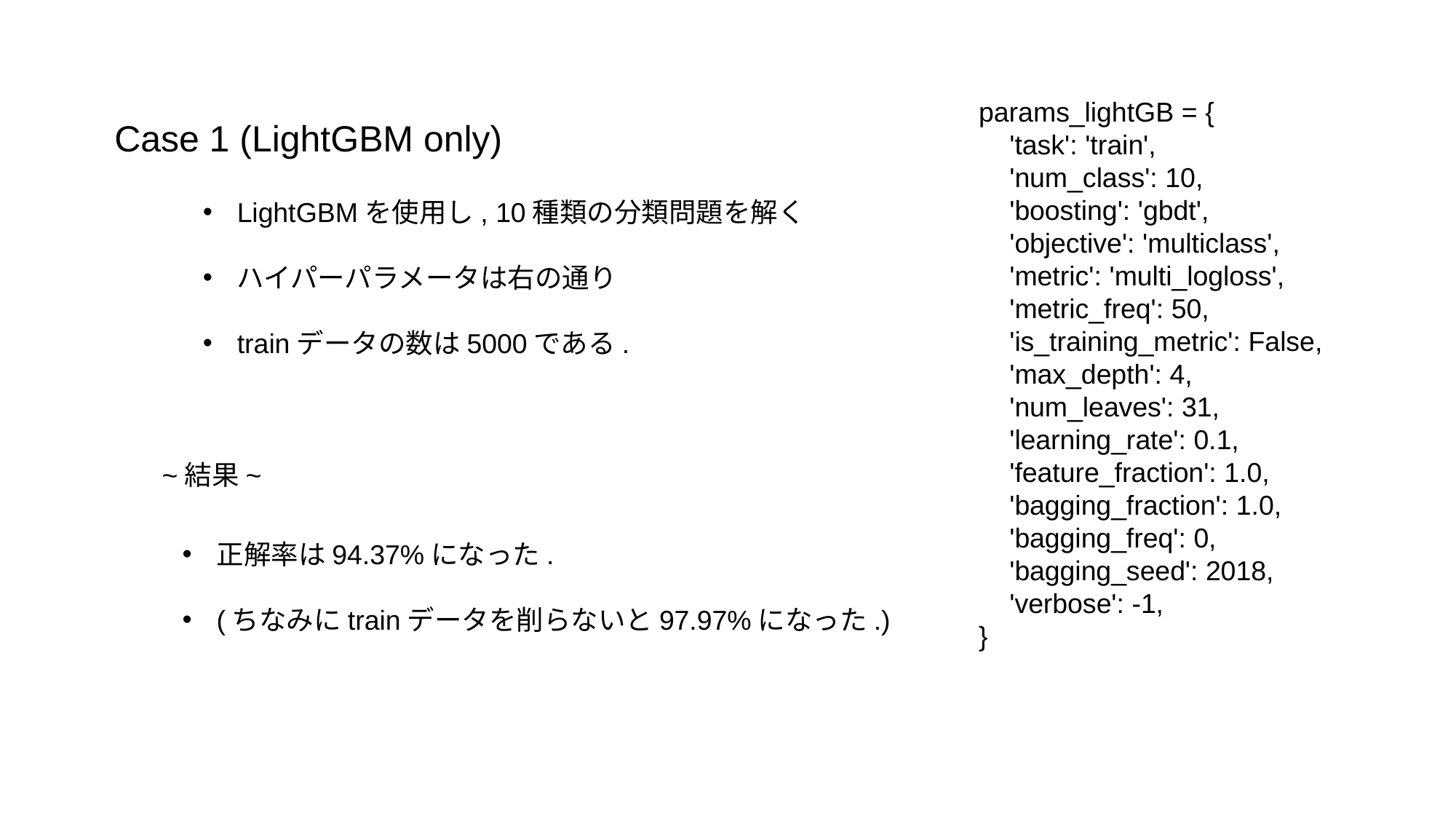

params_lightGB = {
    'task': 'train',
    'num_class': 10,
    'boosting': 'gbdt',
    'objective': 'multiclass',
    'metric': 'multi_logloss',
    'metric_freq': 50,
    'is_training_metric': False,
    'max_depth': 4,
    'num_leaves': 31,
    'learning_rate': 0.1,
    'feature_fraction': 1.0,
    'bagging_fraction': 1.0,
    'bagging_freq': 0,
    'bagging_seed': 2018,
    'verbose': -1,
}

Case 1 (LightGBM only)
LightGBMを使用し, 10種類の分類問題を解く

ハイパーパラメータは右の通り

trainデータの数は5000である.
~結果~
正解率は94.37%になった.

(ちなみにtrainデータを削らないと97.97%になった.)